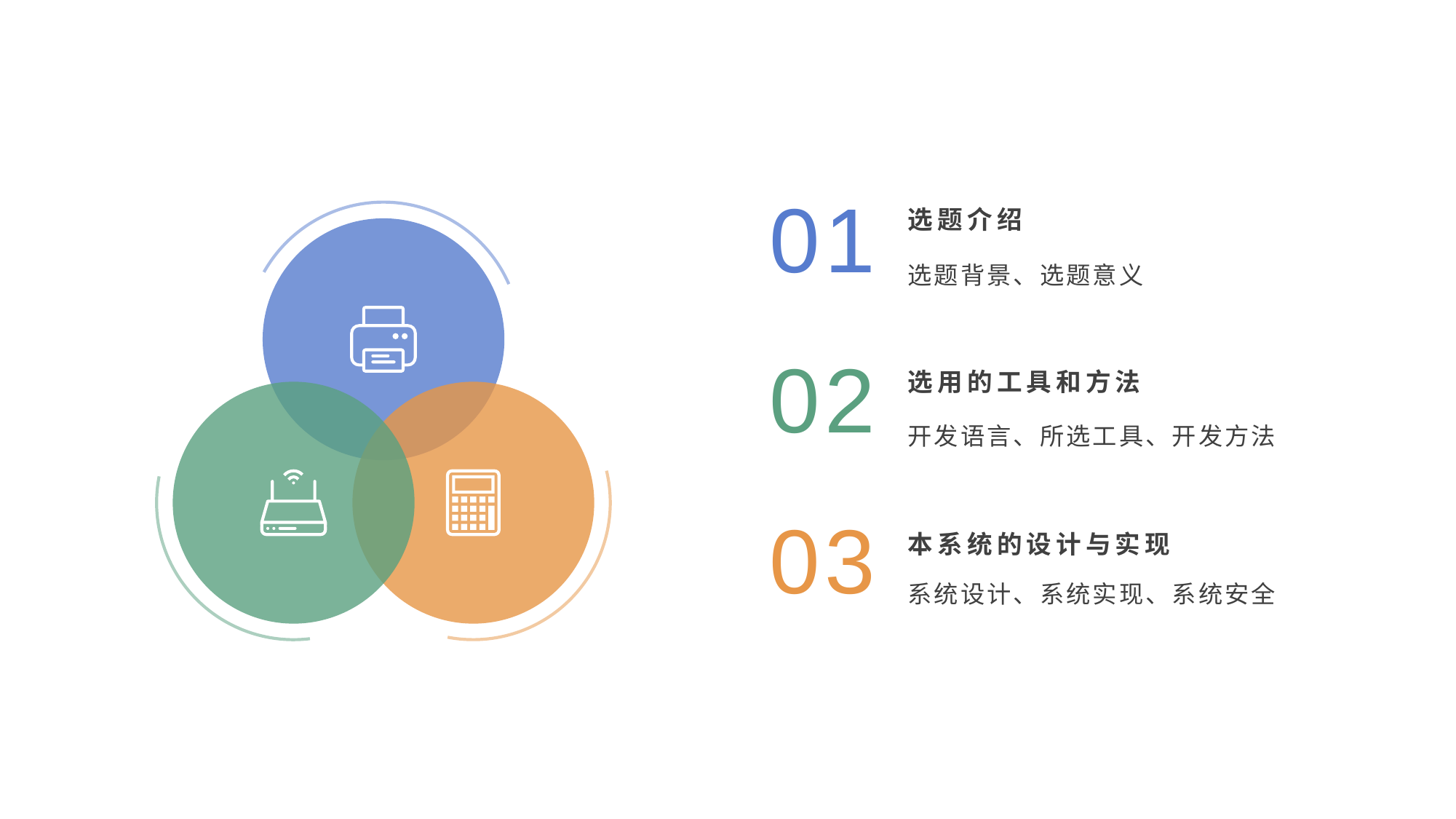

01
选题介绍

选题背景、选题意义

02
选用的工具和方法

开发语言、所选工具、开发方法

03
本系统的设计与实现
系统设计、系统实现、系统安全